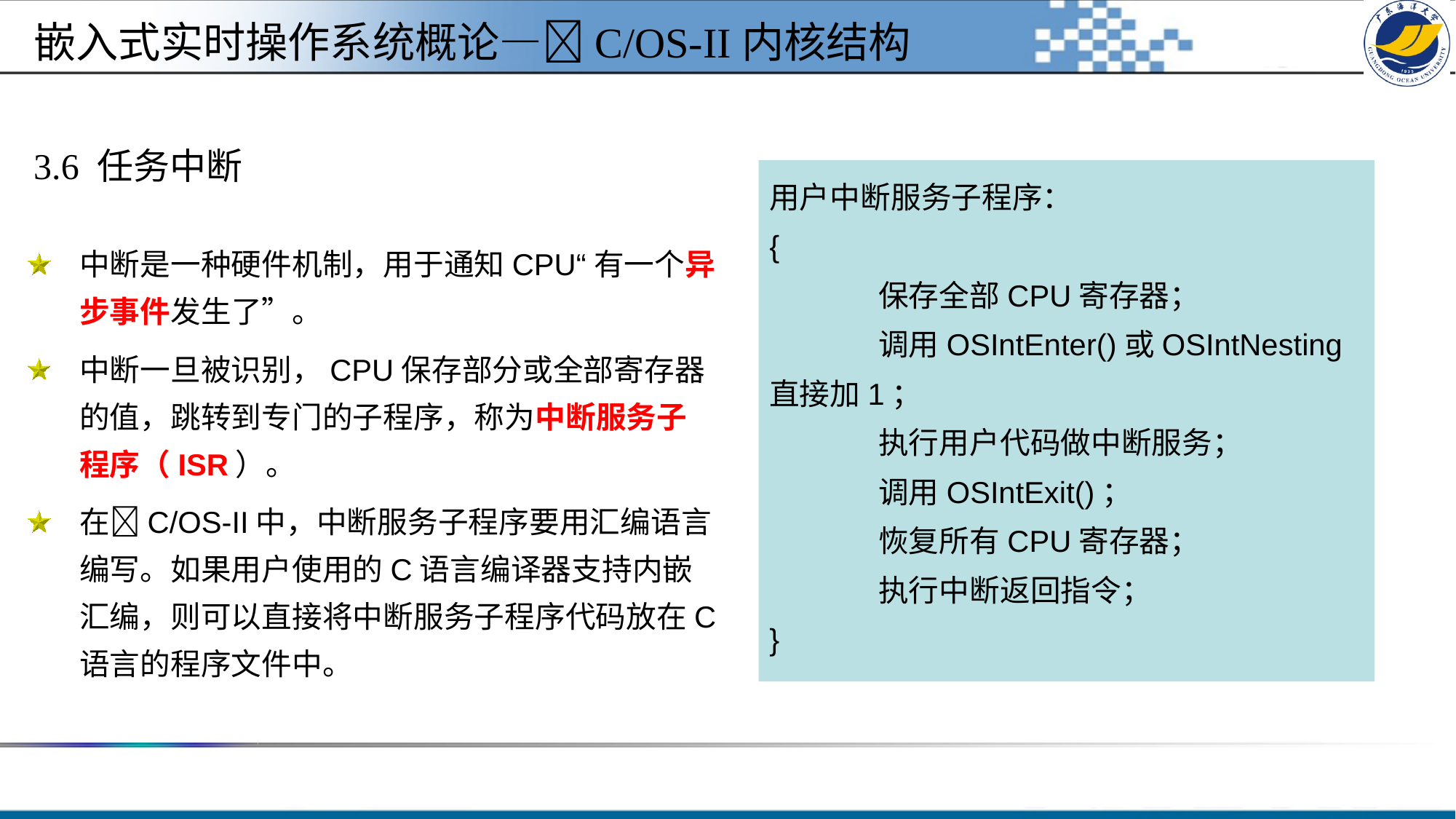

嵌入式实时操作系统概论—μC/OS-II内核结构
3.6 任务中断
用户中断服务子程序：
{
	保存全部CPU寄存器；
	调用OSIntEnter()或OSIntNesting 直接加1；
	执行用户代码做中断服务；
	调用OSIntExit()；
	恢复所有CPU寄存器；
	执行中断返回指令；
}
中断是一种硬件机制，用于通知CPU“有一个异步事件发生了”。
中断一旦被识别，CPU保存部分或全部寄存器的值，跳转到专门的子程序，称为中断服务子程序（ISR）。
在μC/OS-II中，中断服务子程序要用汇编语言编写。如果用户使用的C语言编译器支持内嵌汇编，则可以直接将中断服务子程序代码放在C语言的程序文件中。
54